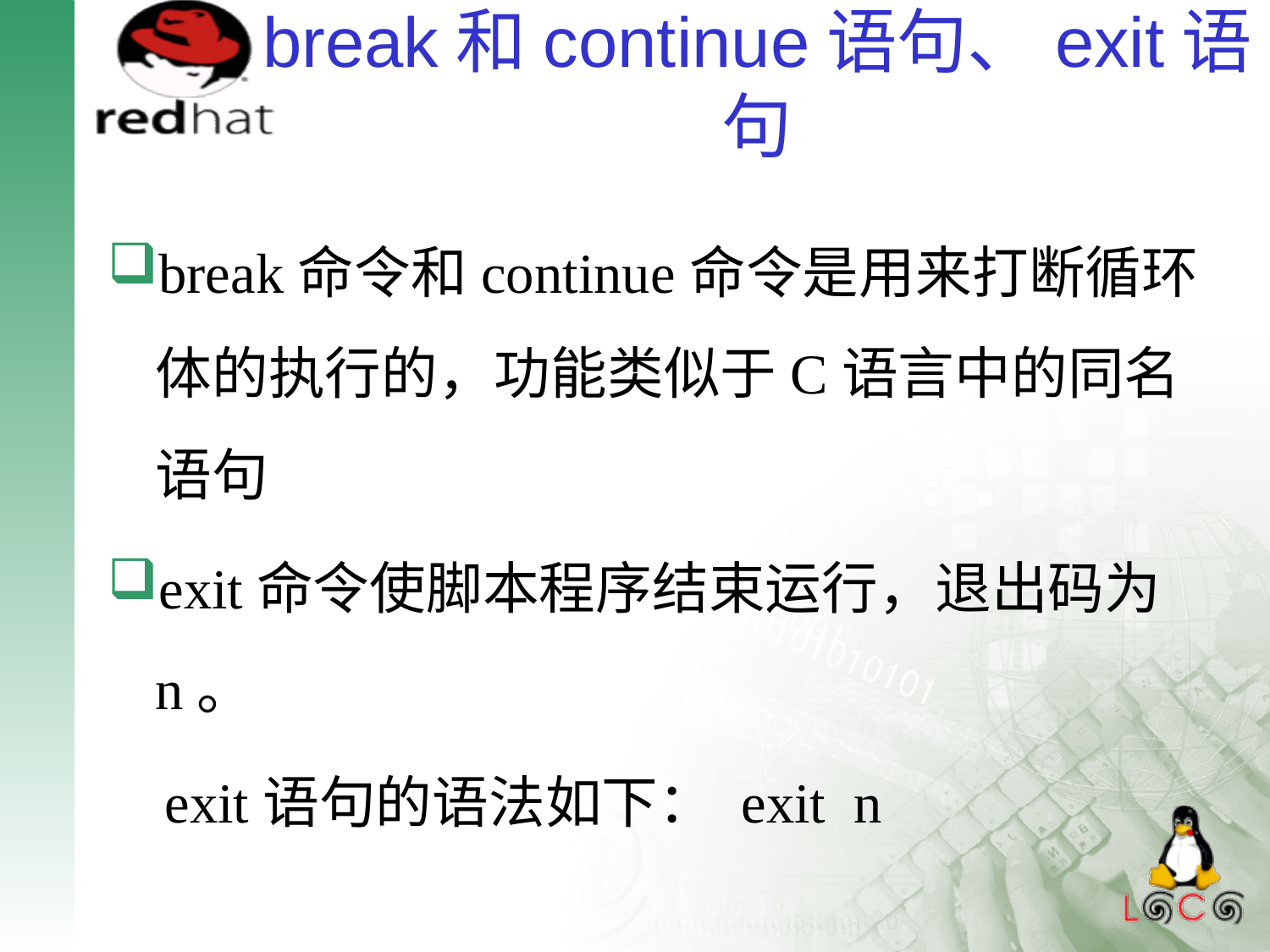

# break和continue语句、exit语句
break命令和continue命令是用来打断循环体的执行的，功能类似于C语言中的同名语句
exit命令使脚本程序结束运行，退出码为n。
    exit语句的语法如下： exit  n